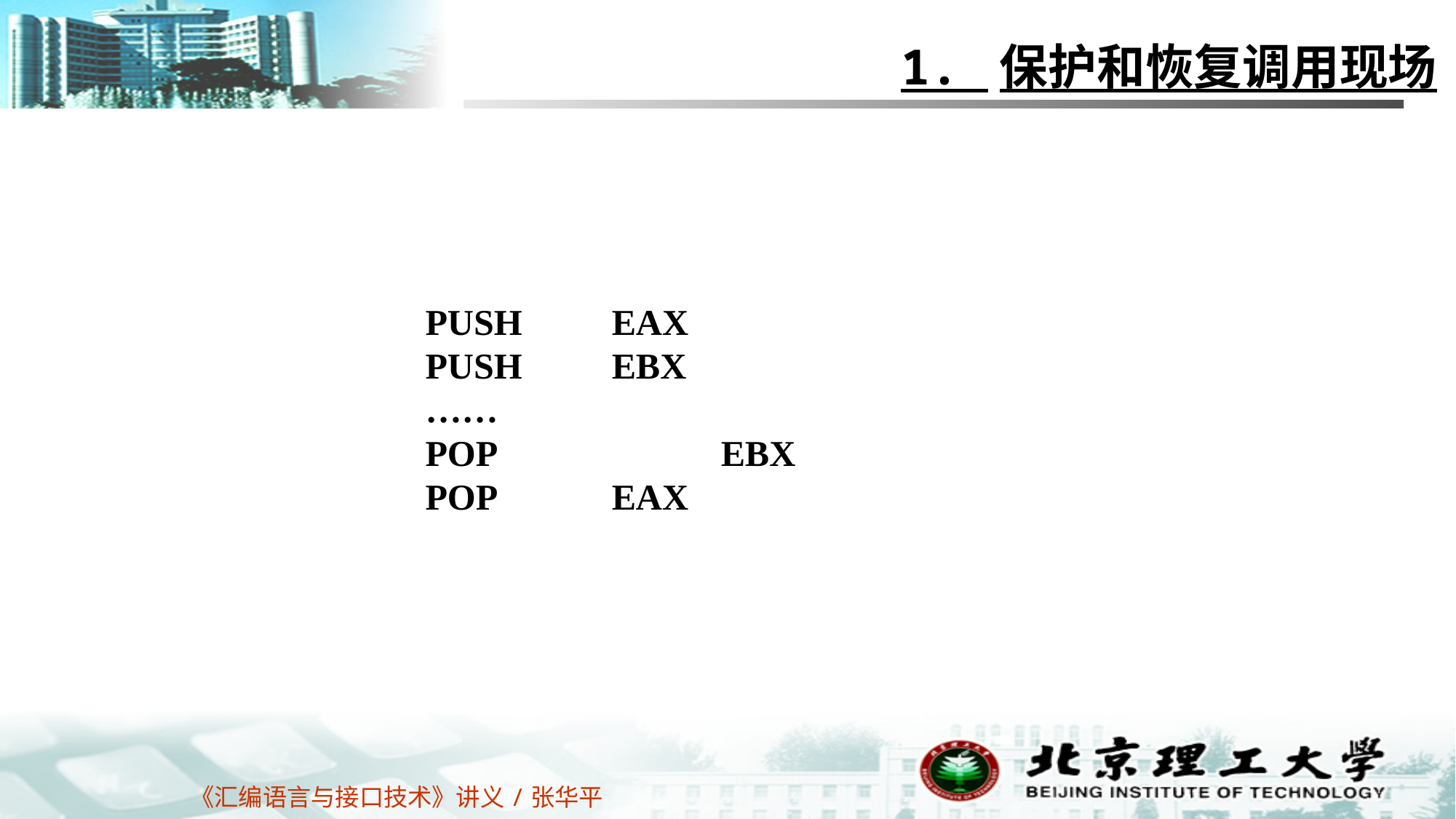

1. 保护和恢复调用现场
PUSH  	EAX
PUSH    	EBX
……
POP  		EBX
POP     	EAX